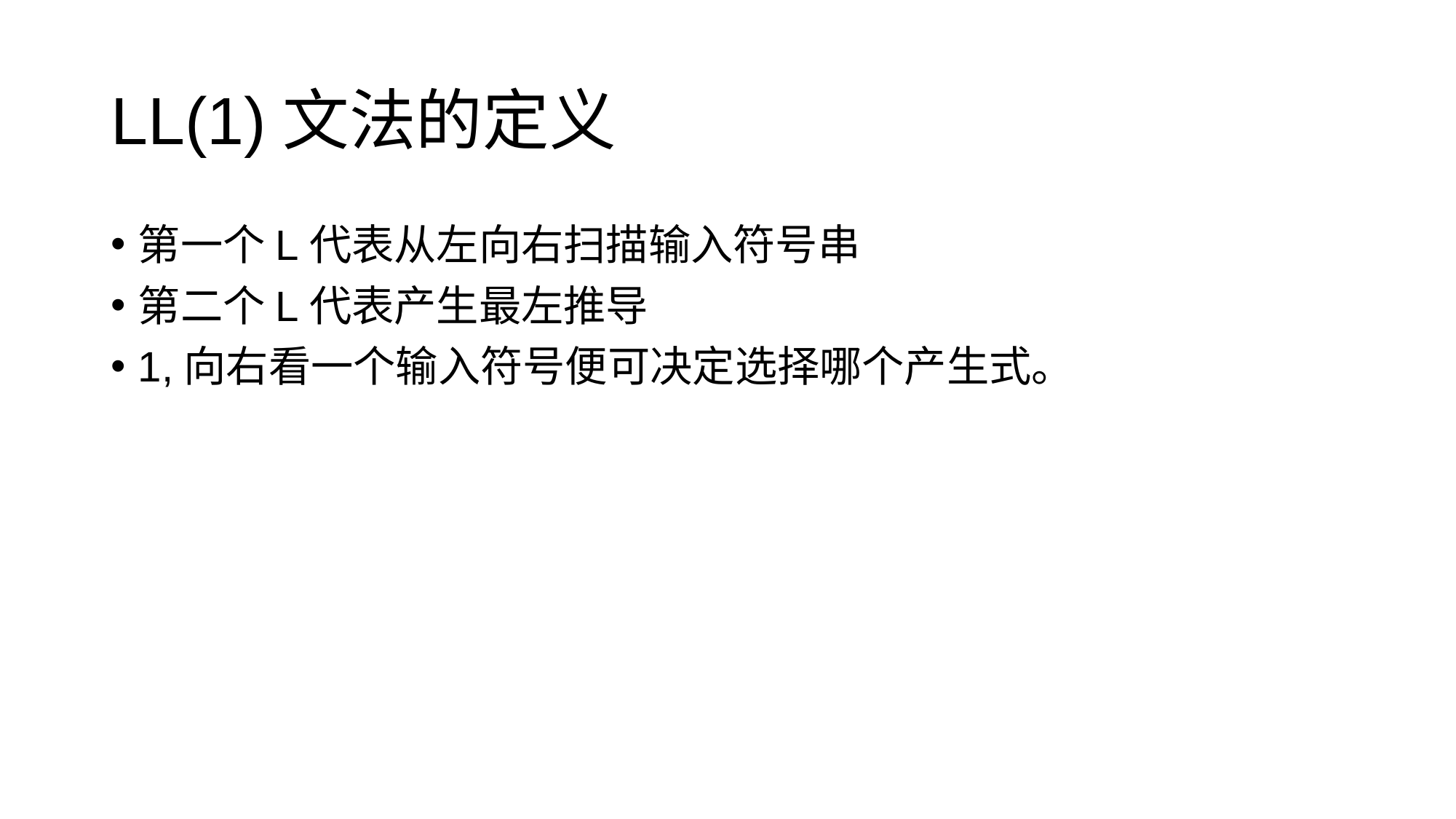

# LL(1)文法的定义
第一个L代表从左向右扫描输入符号串
第二个L代表产生最左推导
1,向右看一个输入符号便可决定选择哪个产生式。